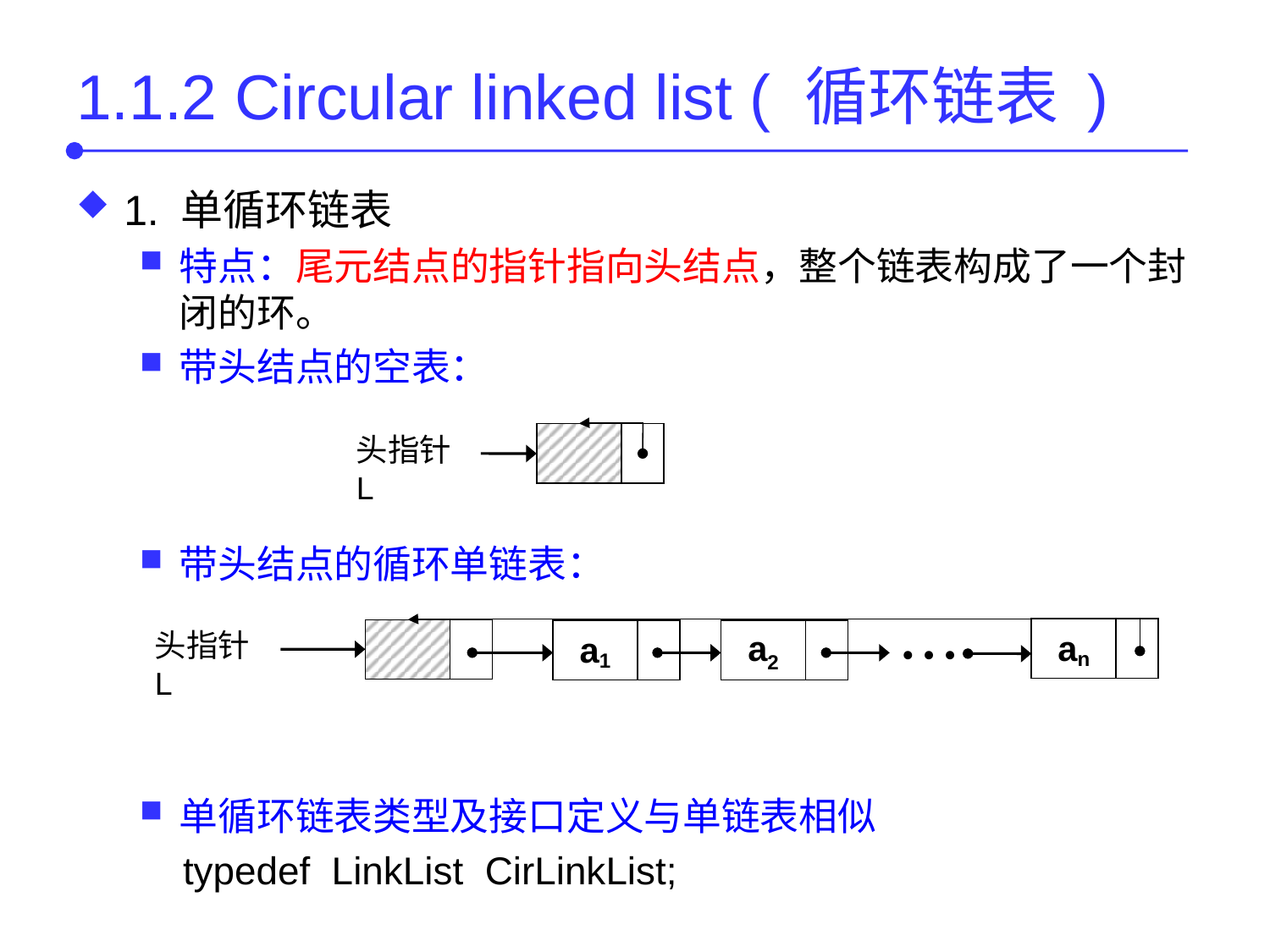

# 1.1.2 Circular linked list ( 循环链表 )
1. 单循环链表
特点：尾元结点的指针指向头结点，整个链表构成了一个封闭的环。
带头结点的空表：

带头结点的循环单链表：

单循环链表类型及接口定义与单链表相似
    typedef  LinkList  CirLinkList;

头指针L

an

头指针L

a1

a2

• • •